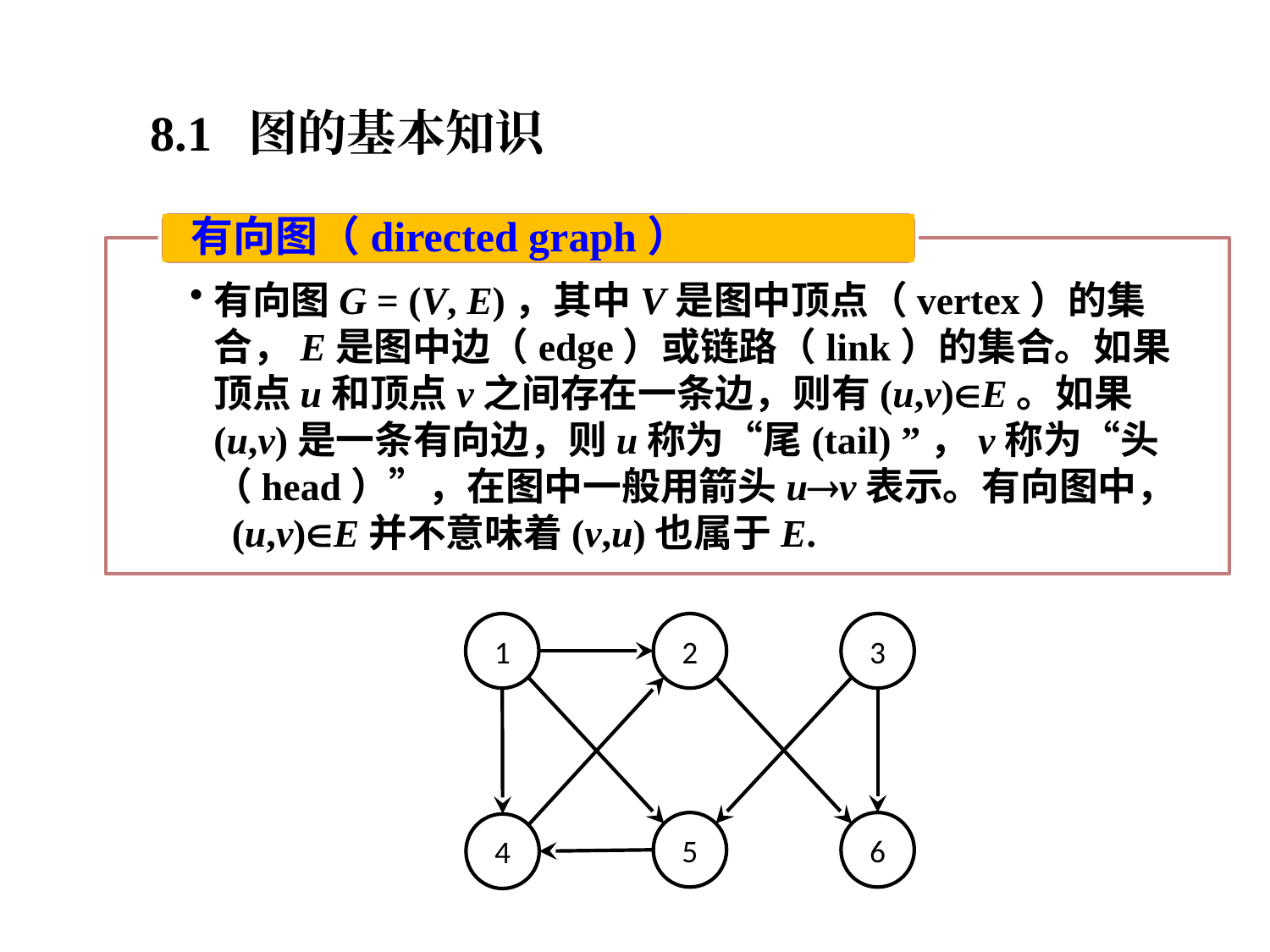

8.1  图的基本知识

有向图（directed graph）

有向图G = (V, E)，其中V是图中顶点（vertex）的集合，E是图中边（edge）或链路（link）的集合。如果顶点u和顶点v之间存在一条边，则有(u,v)∈E。如果(u,v)是一条有向边，则u称为“尾(tail) ”，v称为“头（head）”，在图中一般用箭头u→v表示。有向图中， (u,v)∈E并不意味着(v,u)也属于E.
8-4
1
2
3
5
6
4